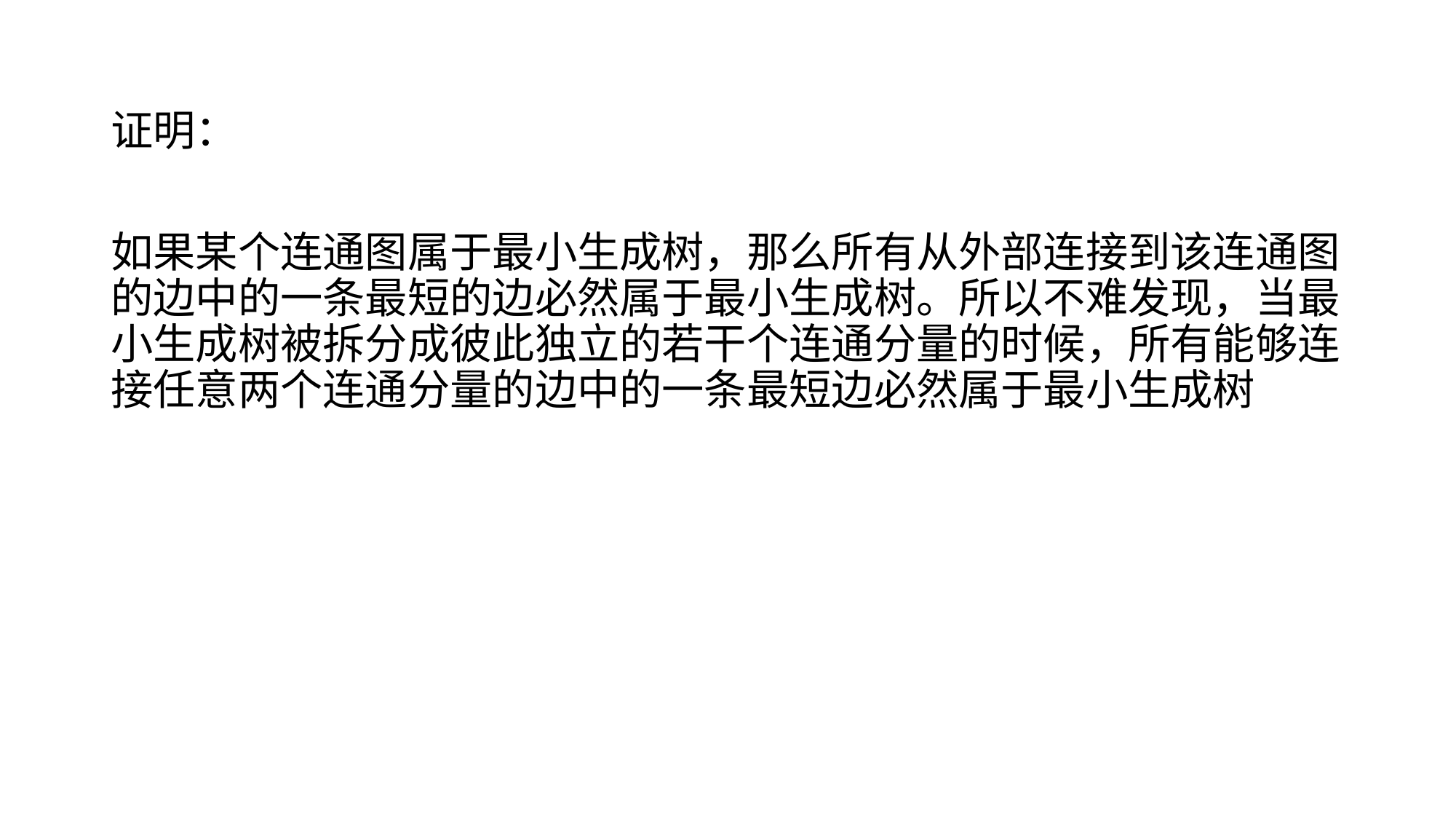

证明：

如果某个连通图属于最小生成树，那么所有从外部连接到该连通图的边中的一条最短的边必然属于最小生成树。所以不难发现，当最小生成树被拆分成彼此独立的若干个连通分量的时候，所有能够连接任意两个连通分量的边中的一条最短边必然属于最小生成树